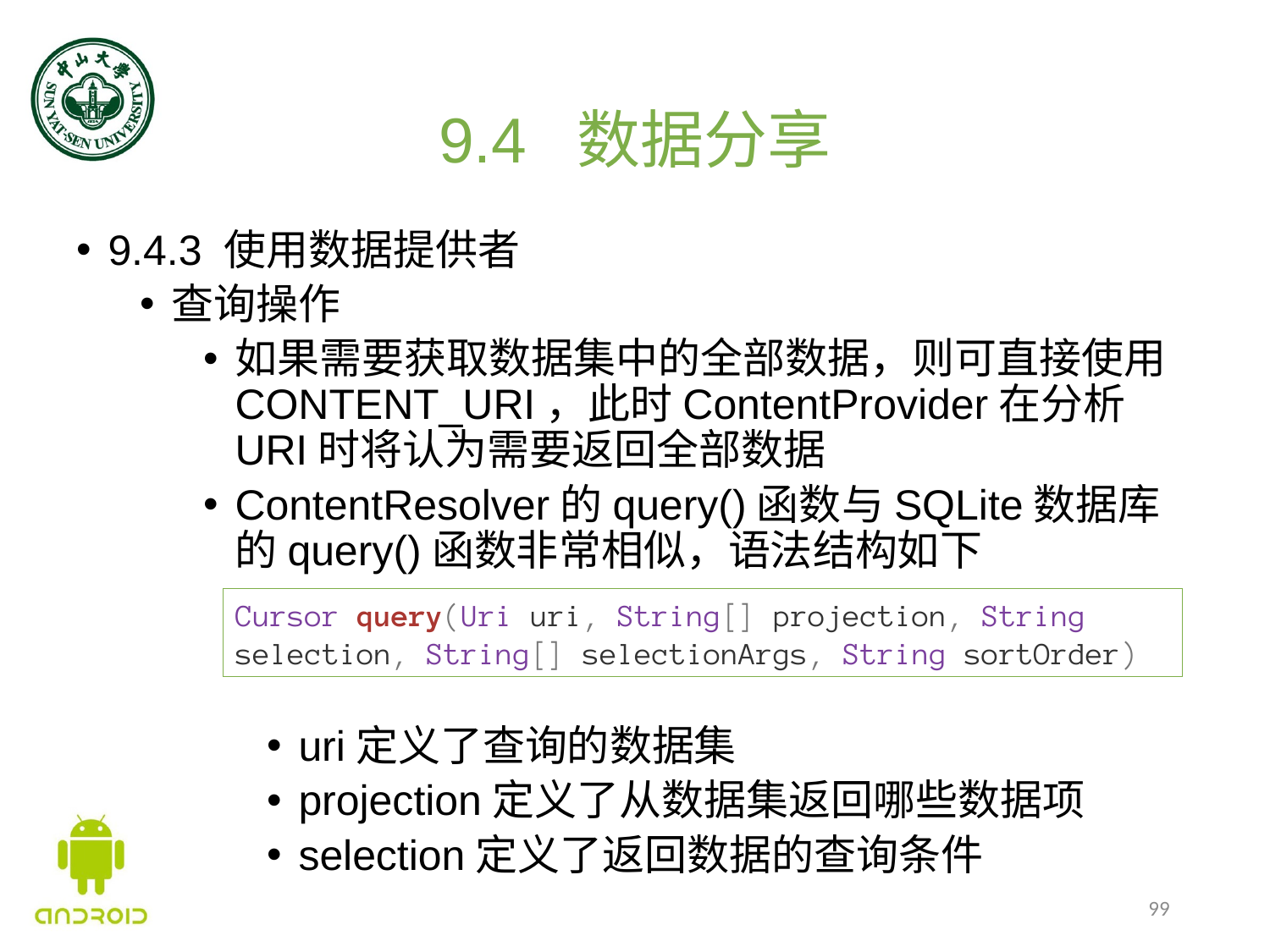

# 9.4  数据分享
9.4.3 使用数据提供者
查询操作
如果需要获取数据集中的全部数据，则可直接使用CONTENT_URI，此时ContentProvider在分析URI时将认为需要返回全部数据
ContentResolver的query()函数与SQLite数据库的query()函数非常相似，语法结构如下

uri定义了查询的数据集
projection定义了从数据集返回哪些数据项
selection定义了返回数据的查询条件

Cursor query(Uri uri, String[] projection, String selection, String[] selectionArgs, String sortOrder)
99